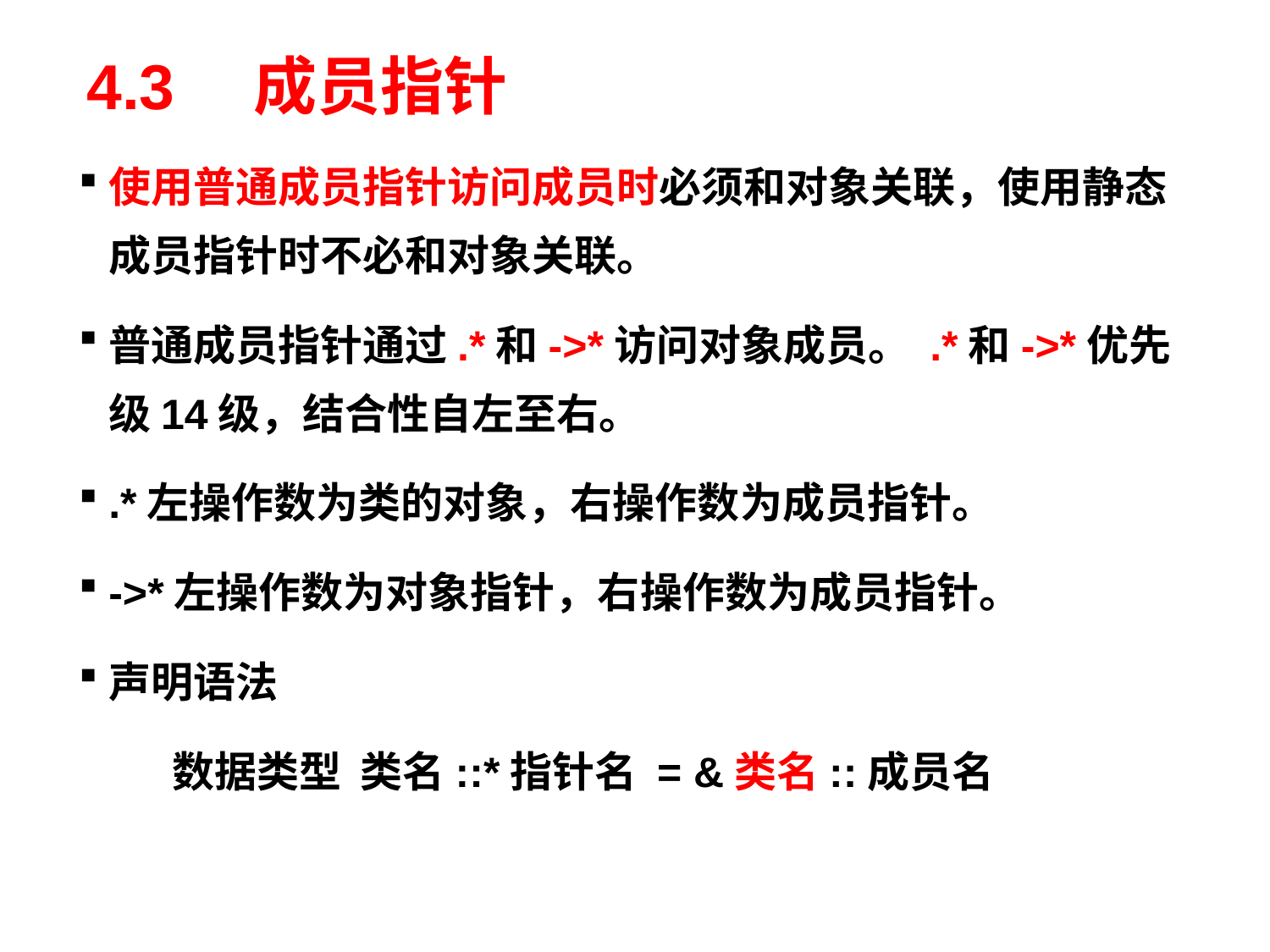

# 4.3　成员指针
使用普通成员指针访问成员时必须和对象关联，使用静态成员指针时不必和对象关联。
普通成员指针通过.*和->*访问对象成员。 .*和->*优先级14级，结合性自左至右。
.*左操作数为类的对象，右操作数为成员指针。
->*左操作数为对象指针，右操作数为成员指针。
声明语法
数据类型  类名::*指针名 = &类名::成员名